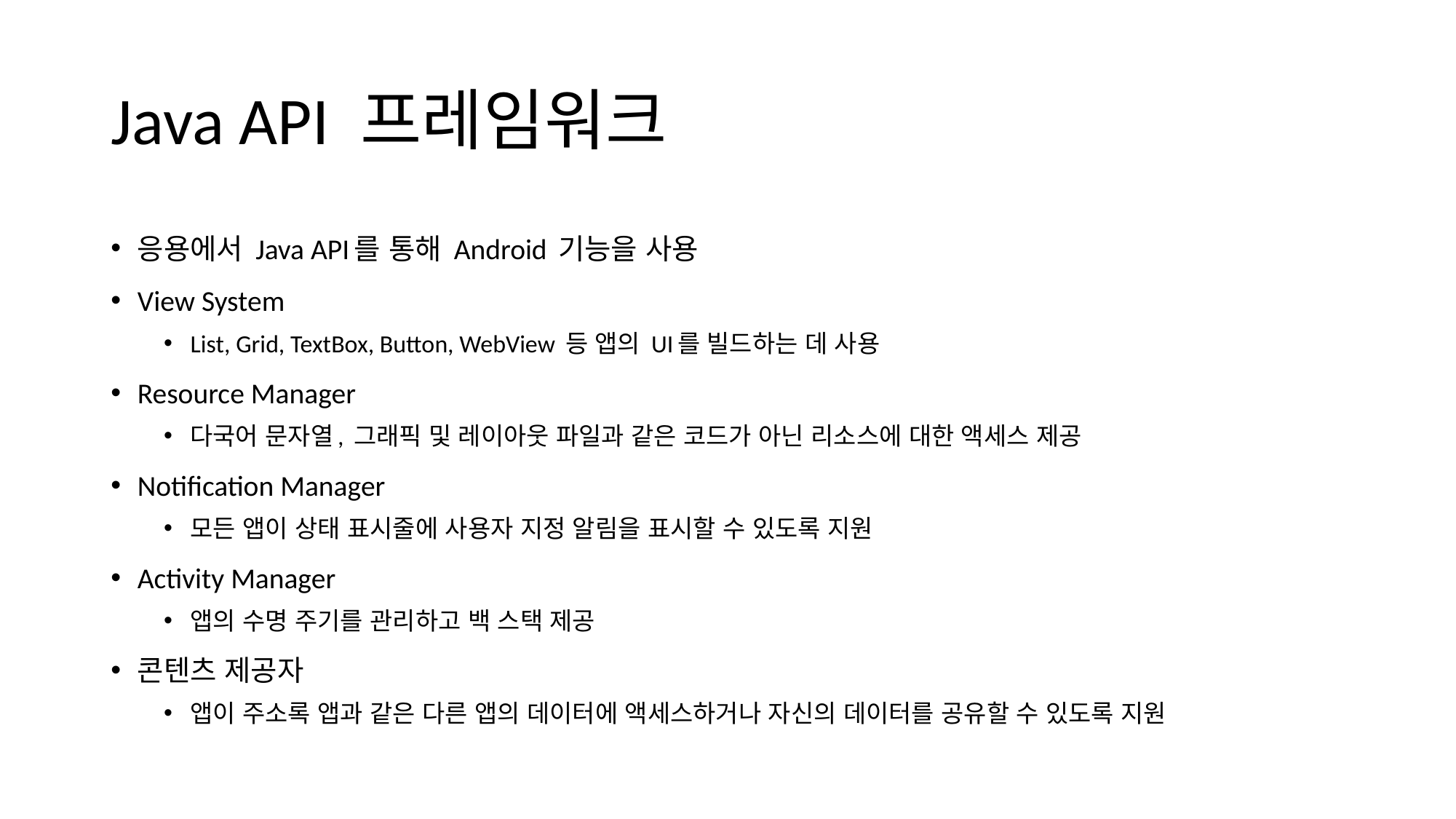

# Java API 프레임워크
응용에서 Java API를 통해 Android 기능을 사용
View System
List, Grid, TextBox, Button, WebView 등 앱의 UI를 빌드하는 데 사용
Resource Manager
다국어 문자열, 그래픽 및 레이아웃 파일과 같은 코드가 아닌 리소스에 대한 액세스 제공
Notification Manager
모든 앱이 상태 표시줄에 사용자 지정 알림을 표시할 수 있도록 지원
Activity Manager
앱의 수명 주기를 관리하고 백 스택 제공
콘텐츠 제공자
앱이 주소록 앱과 같은 다른 앱의 데이터에 액세스하거나 자신의 데이터를 공유할 수 있도록 지원